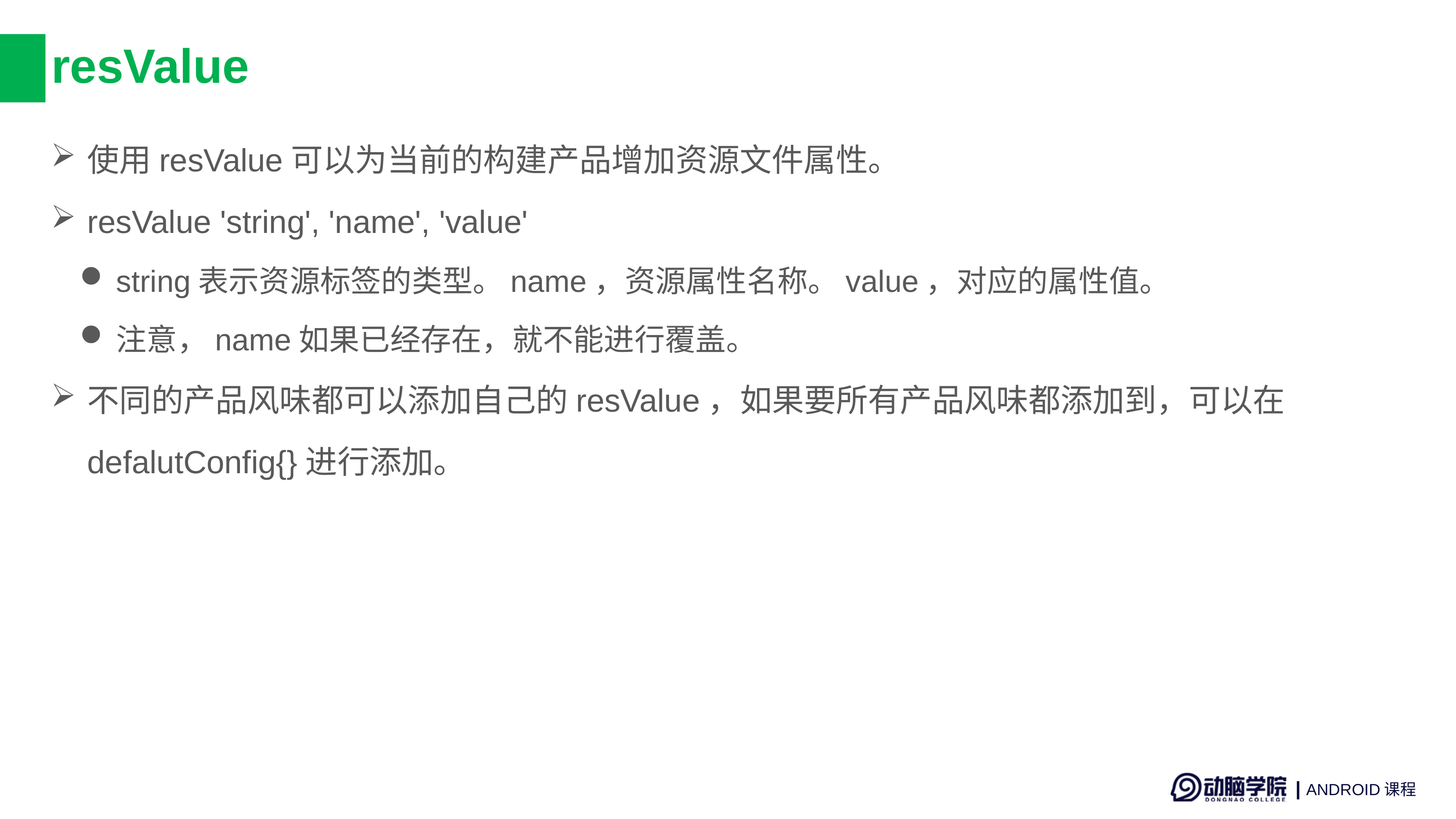

# resValue
使用resValue可以为当前的构建产品增加资源文件属性。
resValue 'string', 'name', 'value'
string表示资源标签的类型。name，资源属性名称。value，对应的属性值。
注意，name如果已经存在，就不能进行覆盖。
不同的产品风味都可以添加自己的resValue，如果要所有产品风味都添加到，可以在defalutConfig{}进行添加。